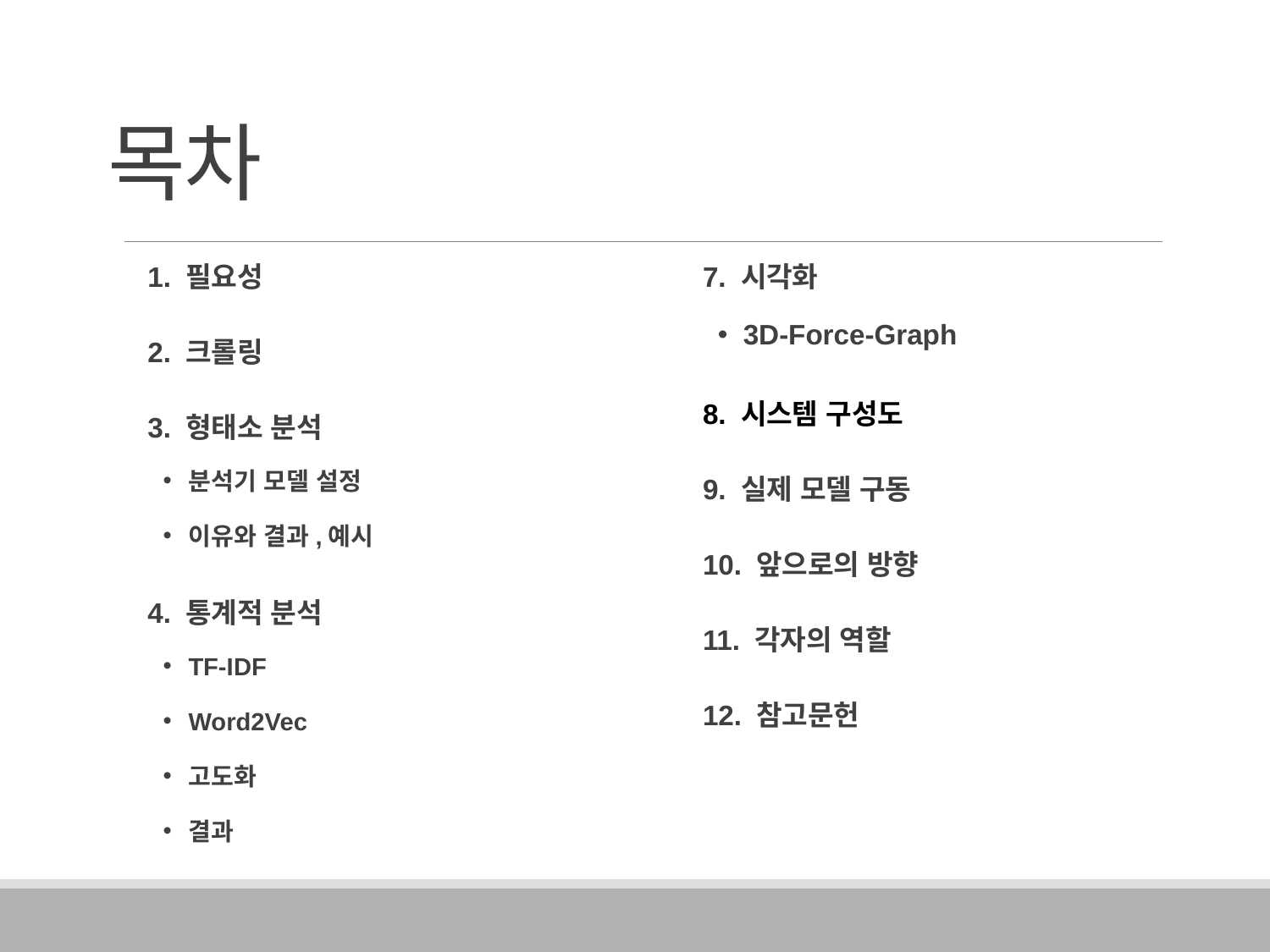

# 목차
1. 필요성
2. 크롤링
3. 형태소 분석
분석기 모델 설정
이유와 결과,예시
4. 통계적 분석
TF-IDF
Word2Vec
고도화
결과
7. 시각화
3D-Force-Graph
8. 시스템 구성도
9. 실제 모델 구동
10. 앞으로의 방향
11. 각자의 역할
12. 참고문헌